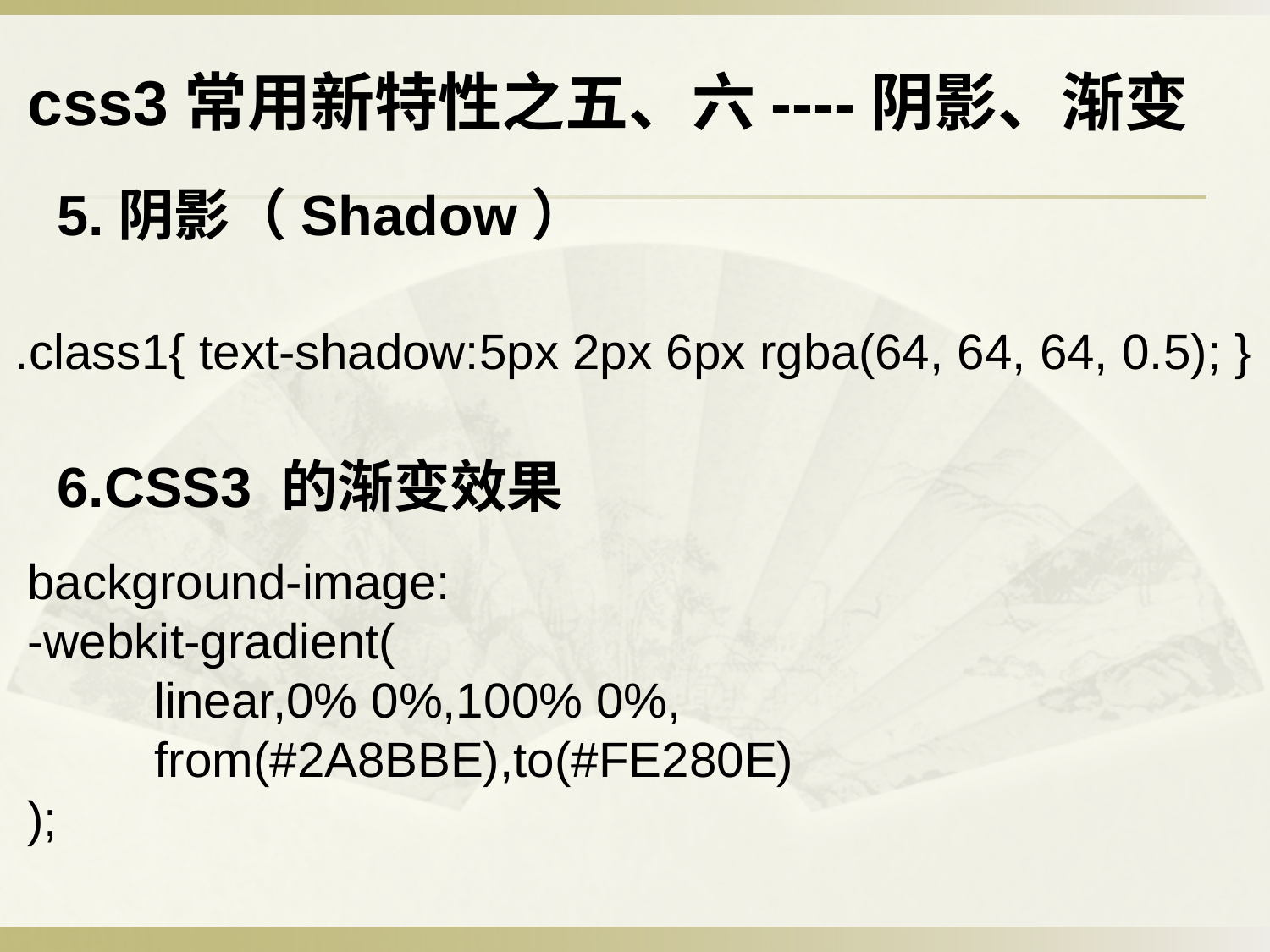

css3常用新特性之五、六----阴影、渐变
5.阴影（Shadow）
.class1{ text-shadow:5px 2px 6px rgba(64, 64, 64, 0.5); }
6.CSS3 的渐变效果
background-image:
-webkit-gradient(
	linear,0% 0%,100% 0%,
	from(#2A8BBE),to(#FE280E)
);